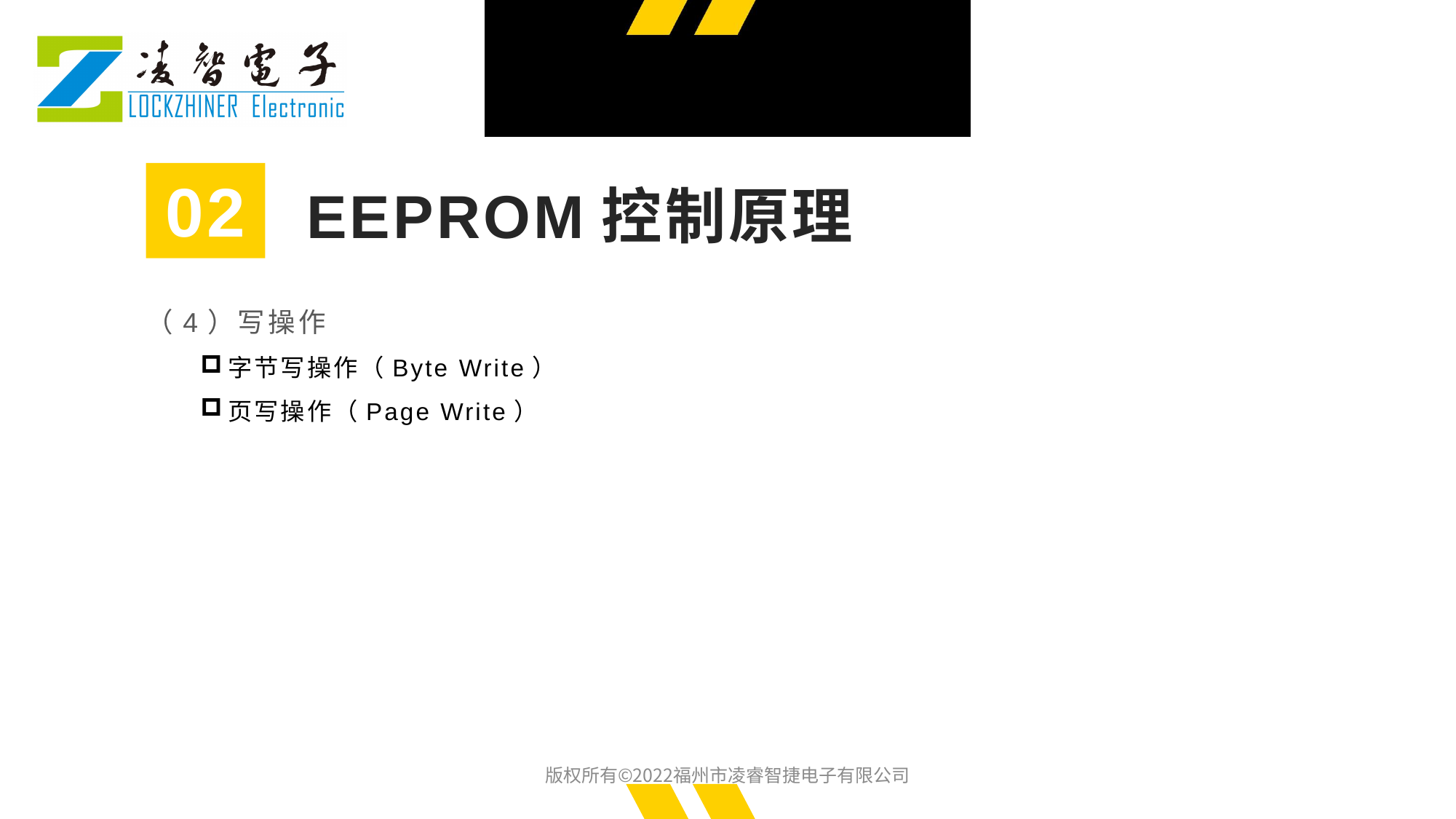

02
EEPROM控制原理
（4）写操作
字节写操作（Byte Write）
页写操作（Page Write）
版权所有©2022福州市凌睿智捷电子有限公司
5